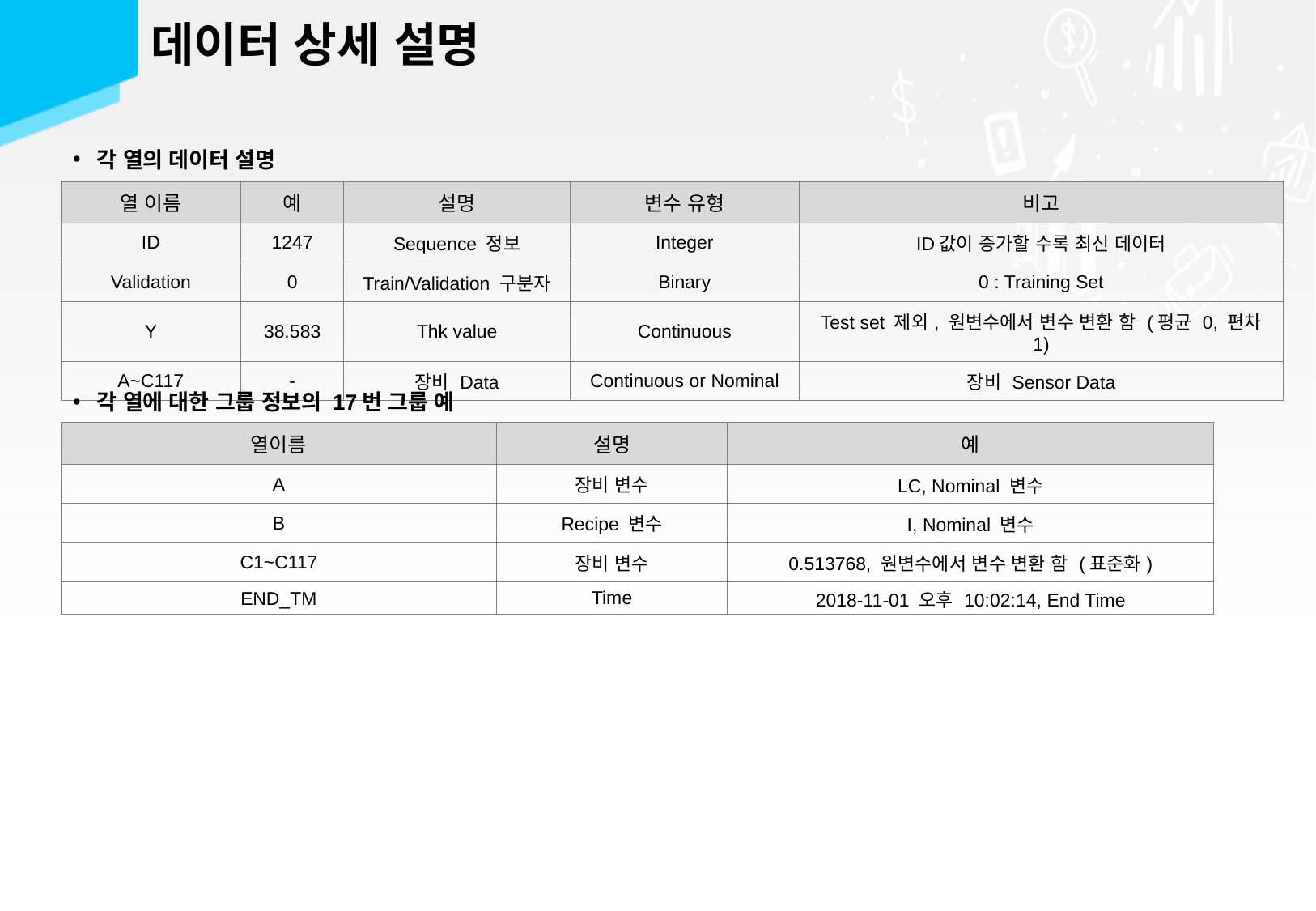

# 데이터 상세 설명
각 열의 데이터 설명
| 열 이름 | 예 | 설명 | 변수 유형 | 비고 |
| --- | --- | --- | --- | --- |
| ID | 1247 | Sequence 정보 | Integer | ID값이 증가할 수록 최신 데이터 |
| Validation | 0 | Train/Validation 구분자 | Binary | 0 : Training Set |
| Y | 38.583 | Thk value | Continuous | Test set 제외, 원변수에서 변수 변환 함 (평균 0, 편차 1) |
| A~C117 | - | 장비 Data | Continuous or Nominal | 장비 Sensor Data |
각 열에 대한 그룹 정보의 17번 그룹 예
| 열이름 | 설명 | 예 |
| --- | --- | --- |
| A | 장비 변수 | LC, Nominal 변수 |
| B | Recipe 변수 | I, Nominal 변수 |
| C1~C117 | 장비 변수 | 0.513768, 원변수에서 변수 변환 함 (표준화) |
| END\_TM | Time | 2018-11-01 오후 10:02:14, End Time |